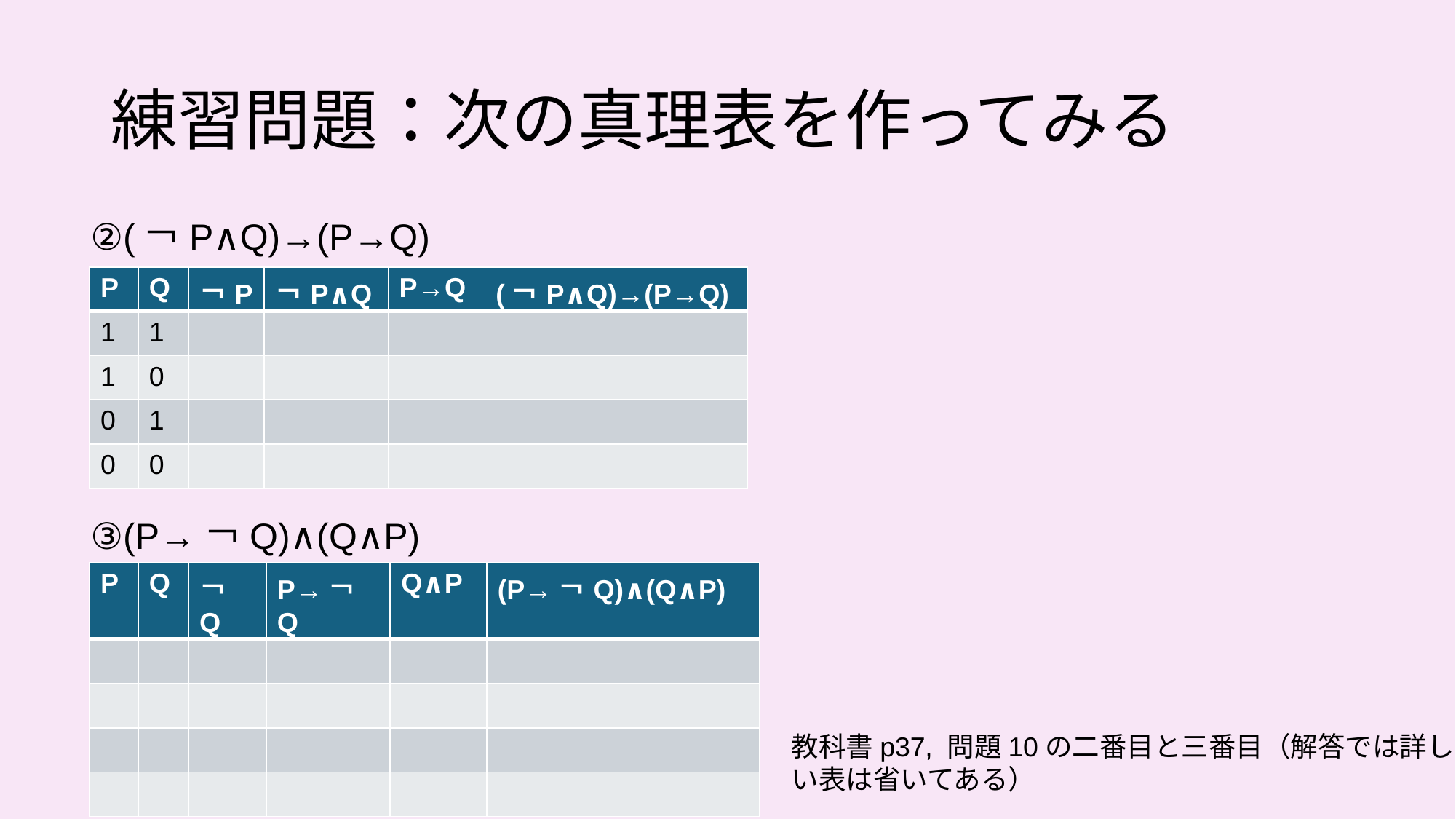

# 練習問題：次の真理表を作ってみる
②(￢P∧Q)→(P→Q)
| P | Q | ￢P | ￢P∧Q | P→Q | (￢P∧Q)→(P→Q) |
| --- | --- | --- | --- | --- | --- |
| 1 | 1 |  |  |  |  |
| 1 | 0 |  |  |  |  |
| 0 | 1 |  |  |  |  |
| 0 | 0 |  |  |  |  |
③(P→￢Q)∧(Q∧P)
| P | Q | ￢Q | P→￢Q | Q∧P | (P→￢Q)∧(Q∧P) |
| --- | --- | --- | --- | --- | --- |
|  |  |  |  |  |  |
|  |  |  |  |  |  |
|  |  |  |  |  |  |
|  |  |  |  |  |  |
教科書p37, 問題10の二番目と三番目（解答では詳しい表は省いてある）